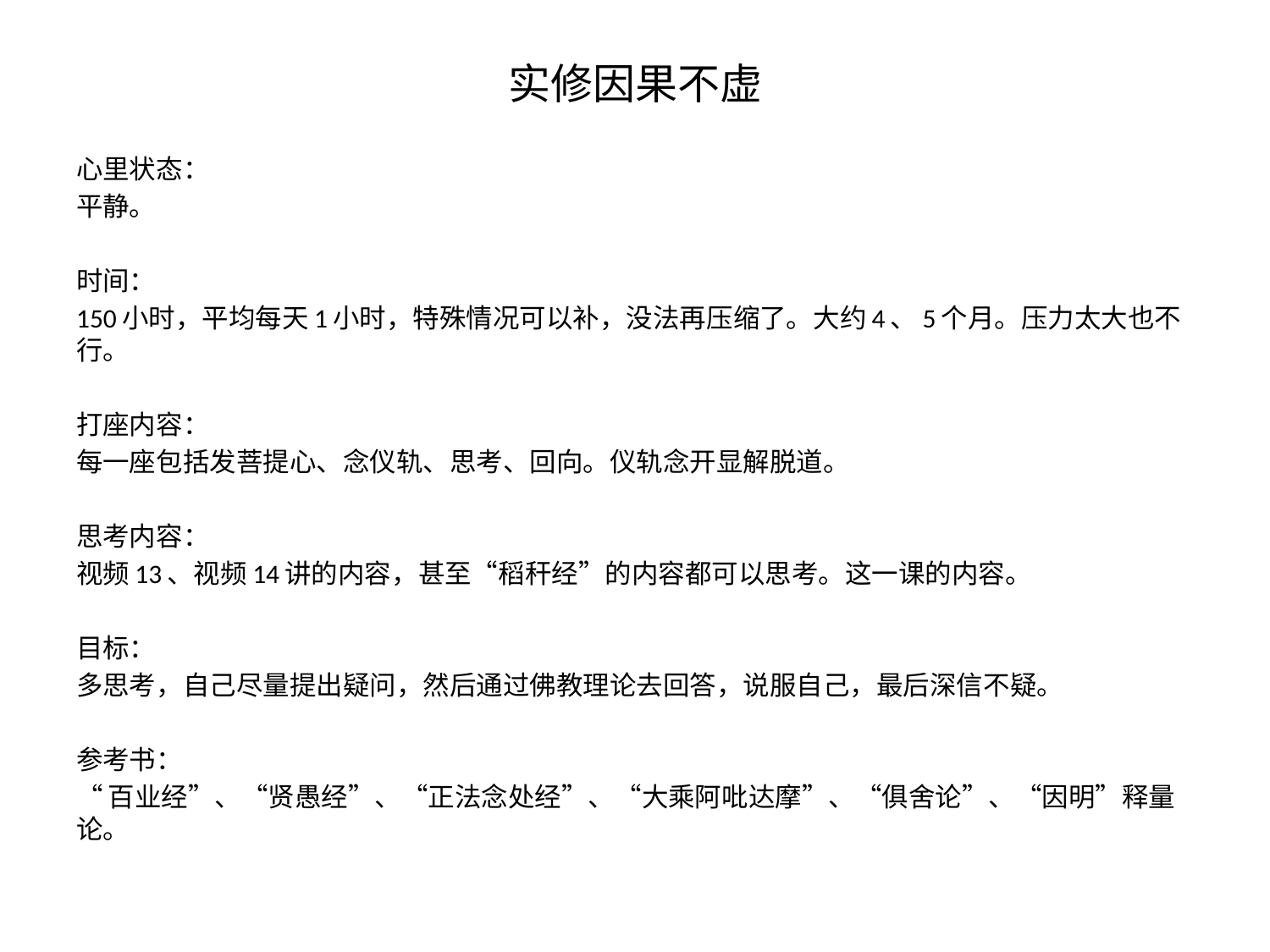

# 实修因果不虚
心里状态：
平静。

时间：
150小时，平均每天1小时，特殊情况可以补，没法再压缩了。大约4、5个月。压力太大也不行。

打座内容：
每一座包括发菩提心、念仪轨、思考、回向。仪轨念开显解脱道。

思考内容：
视频13、视频14讲的内容，甚至“稻秆经”的内容都可以思考。这一课的内容。

目标：
多思考，自己尽量提出疑问，然后通过佛教理论去回答，说服自己，最后深信不疑。

参考书：
“百业经”、“贤愚经”、“正法念处经”、“大乘阿吡达摩”、“俱舍论”、“因明”释量论。